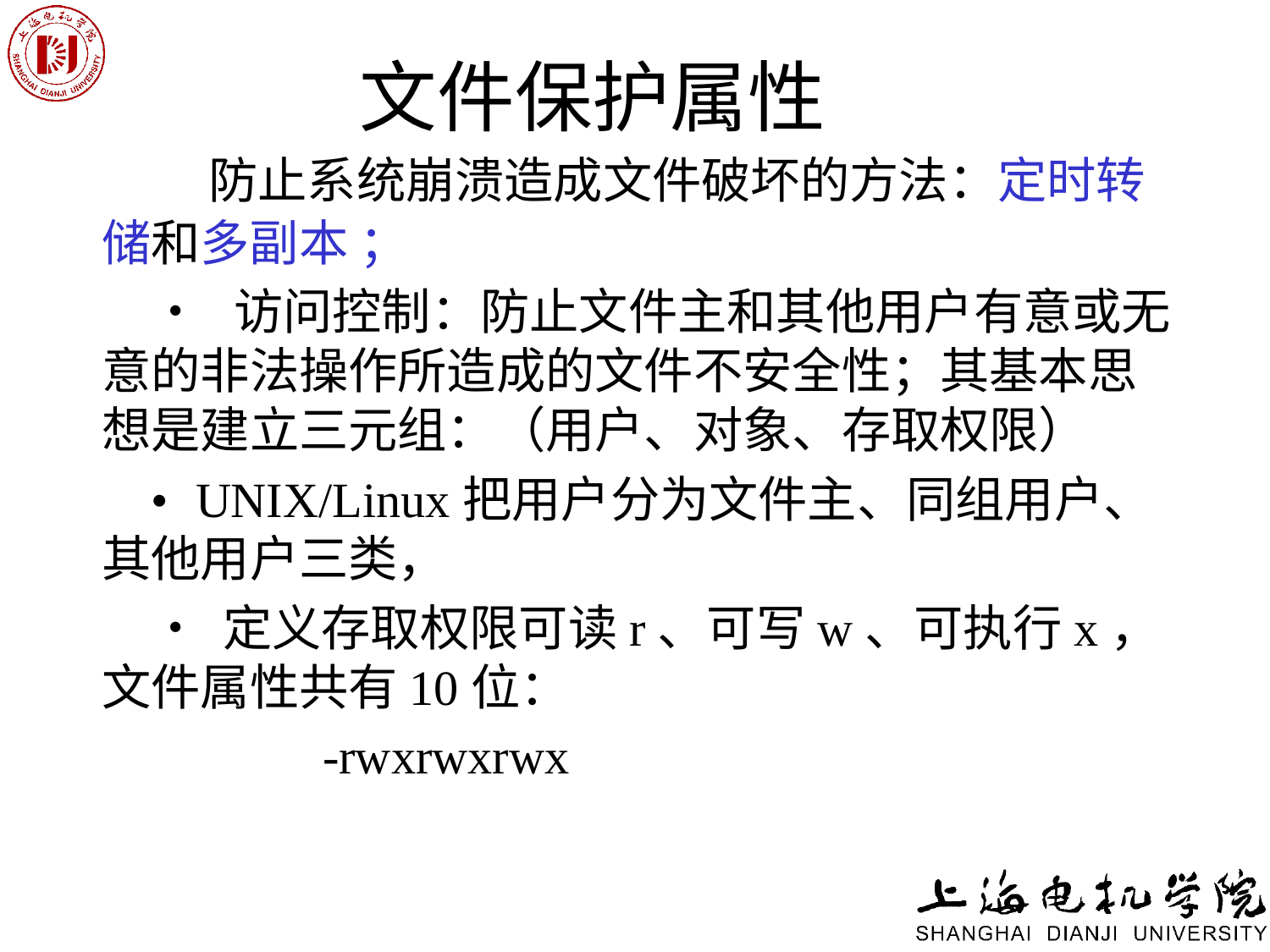

# 文件保护属性
   防止系统崩溃造成文件破坏的方法：定时转储和多副本 ；
•  访问控制：防止文件主和其他用户有意或无意的非法操作所造成的文件不安全性；其基本思想是建立三元组：（用户、对象、存取权限）
•  UNIX/Linux把用户分为文件主、同组用户、其他用户三类，
• 定义存取权限可读r、可写w、可执行x，文件属性共有10位：
              -rwxrwxrwx